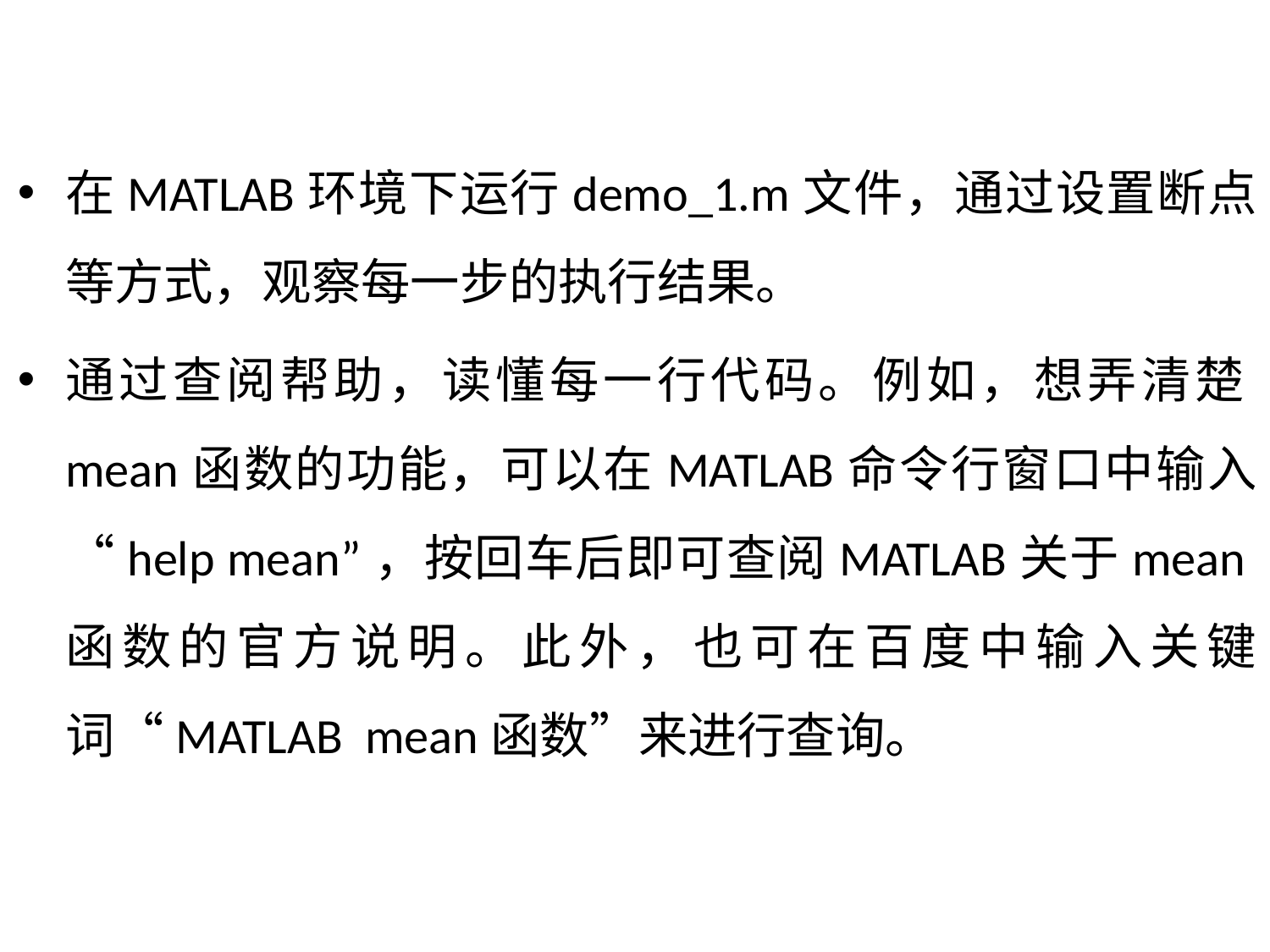

在MATLAB环境下运行demo_1.m文件，通过设置断点等方式，观察每一步的执行结果。
通过查阅帮助，读懂每一行代码。例如，想弄清楚mean函数的功能，可以在MATLAB命令行窗口中输入“help mean”，按回车后即可查阅MATLAB关于mean函数的官方说明。此外，也可在百度中输入关键词“MATLAB  mean函数”来进行查询。